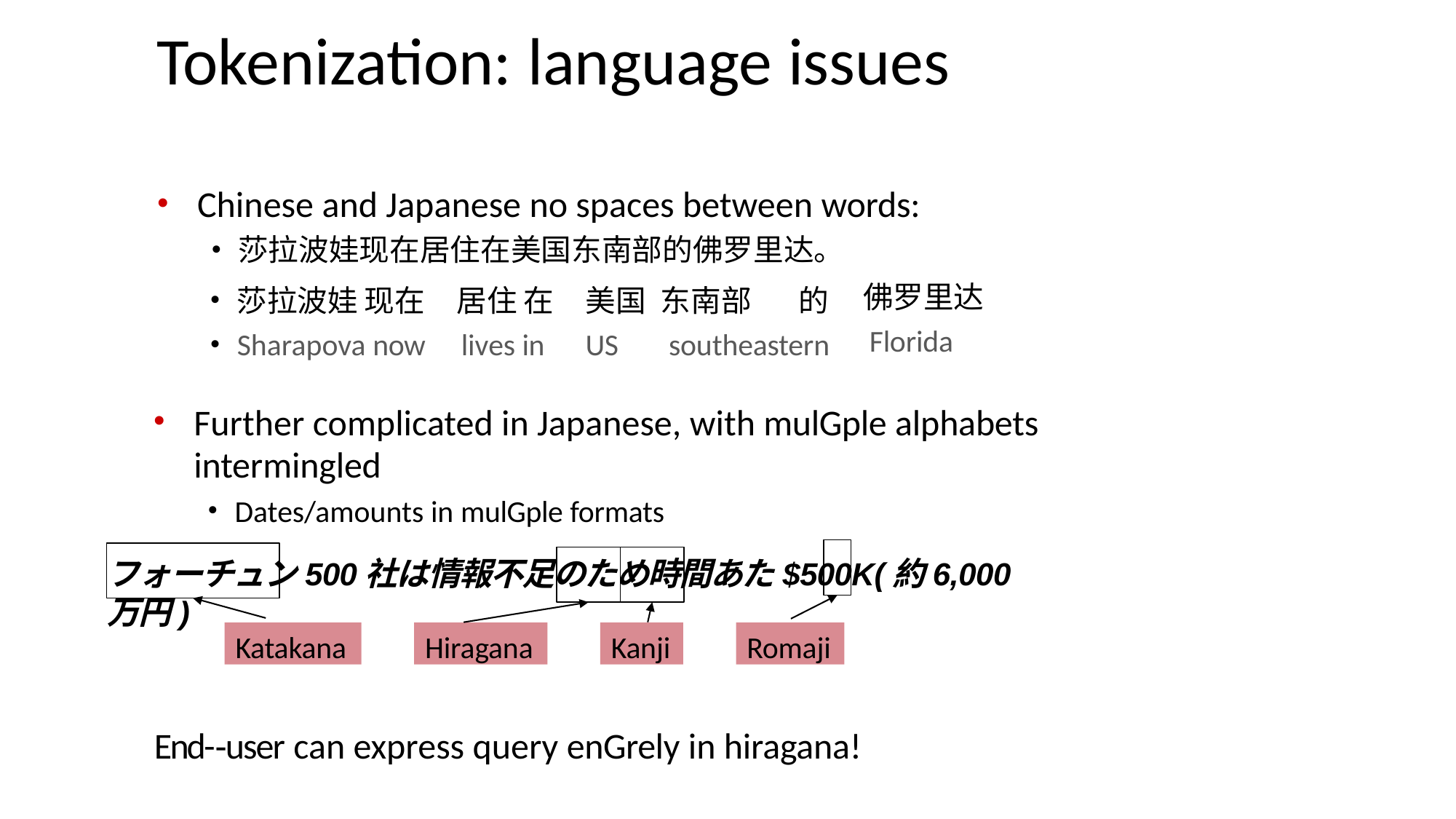

Tokenization: language issues
Chinese and Japanese no spaces between words:
莎拉波娃现在居住在美国东南部的佛罗里达。
佛罗里达
Florida
莎拉波娃 现在
Sharapova now
居住 在
lives in
美国 东南部	的
US	southeastern
Further complicated in Japanese, with mulGple alphabets intermingled
Dates/amounts in mulGple formats
フォーチュン500社は情報不足のため時間あた$500K(約6,000万円)

Katakana
Hiragana
Kanji
Romaji
End-­‐user can express query enGrely in hiragana!